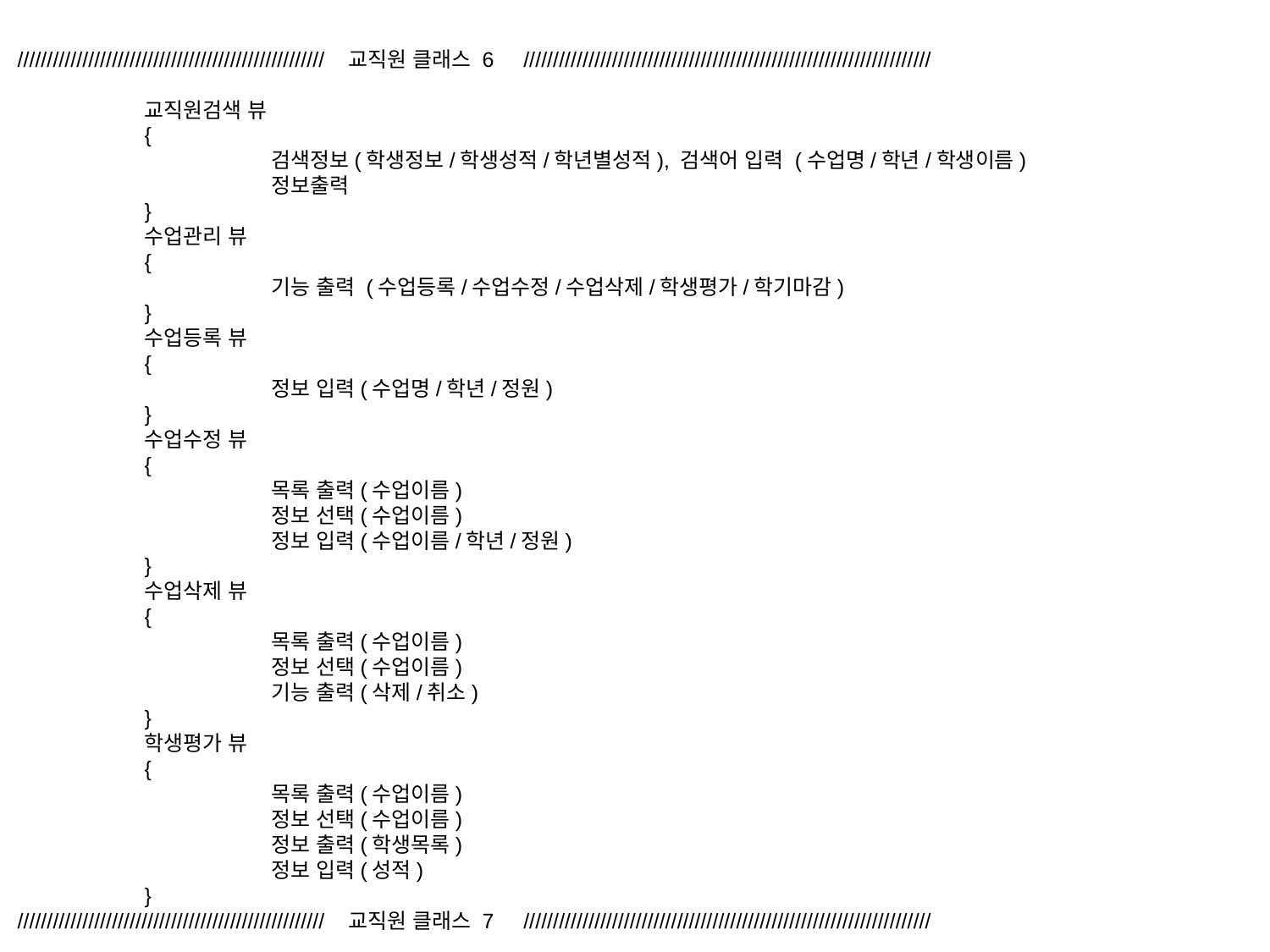

////////////////////////////////////////////////////   교직원 클래스 6     /////////////////////////////////////////////////////////////////////

	교직원검색 뷰
	{
		검색정보(학생정보/학생성적/학년별성적), 검색어 입력 (수업명/학년/학생이름)
		정보출력
	}
	수업관리 뷰
	{
		기능 출력 (수업등록/수업수정/수업삭제/학생평가/학기마감)
	}
	수업등록 뷰
	{
		정보 입력(수업명/학년/정원)
	}
	수업수정 뷰
	{
		목록 출력(수업이름)
		정보 선택(수업이름)
		정보 입력(수업이름/학년/정원)
	}
	수업삭제 뷰
	{
		목록 출력(수업이름)
		정보 선택(수업이름)
		기능 출력(삭제/취소)
	}
	학생평가 뷰
	{
		목록 출력(수업이름)
		정보 선택(수업이름)
		정보 출력(학생목록)
		정보 입력(성적)
	}
////////////////////////////////////////////////////   교직원 클래스 7     /////////////////////////////////////////////////////////////////////